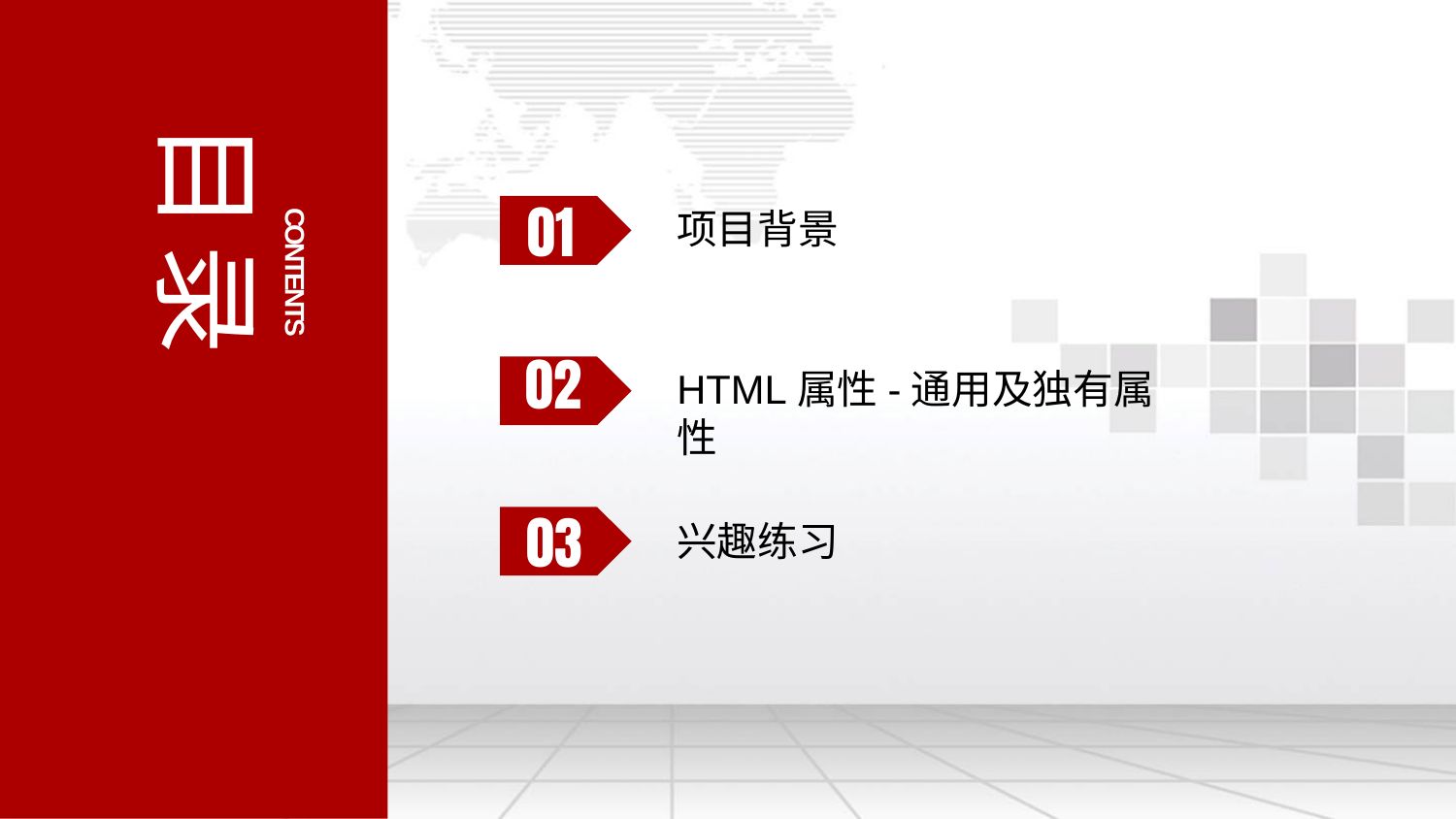

目录
CONTENTS
01
项目背景

02
HTML属性-通用及独有属性

03
兴趣练习